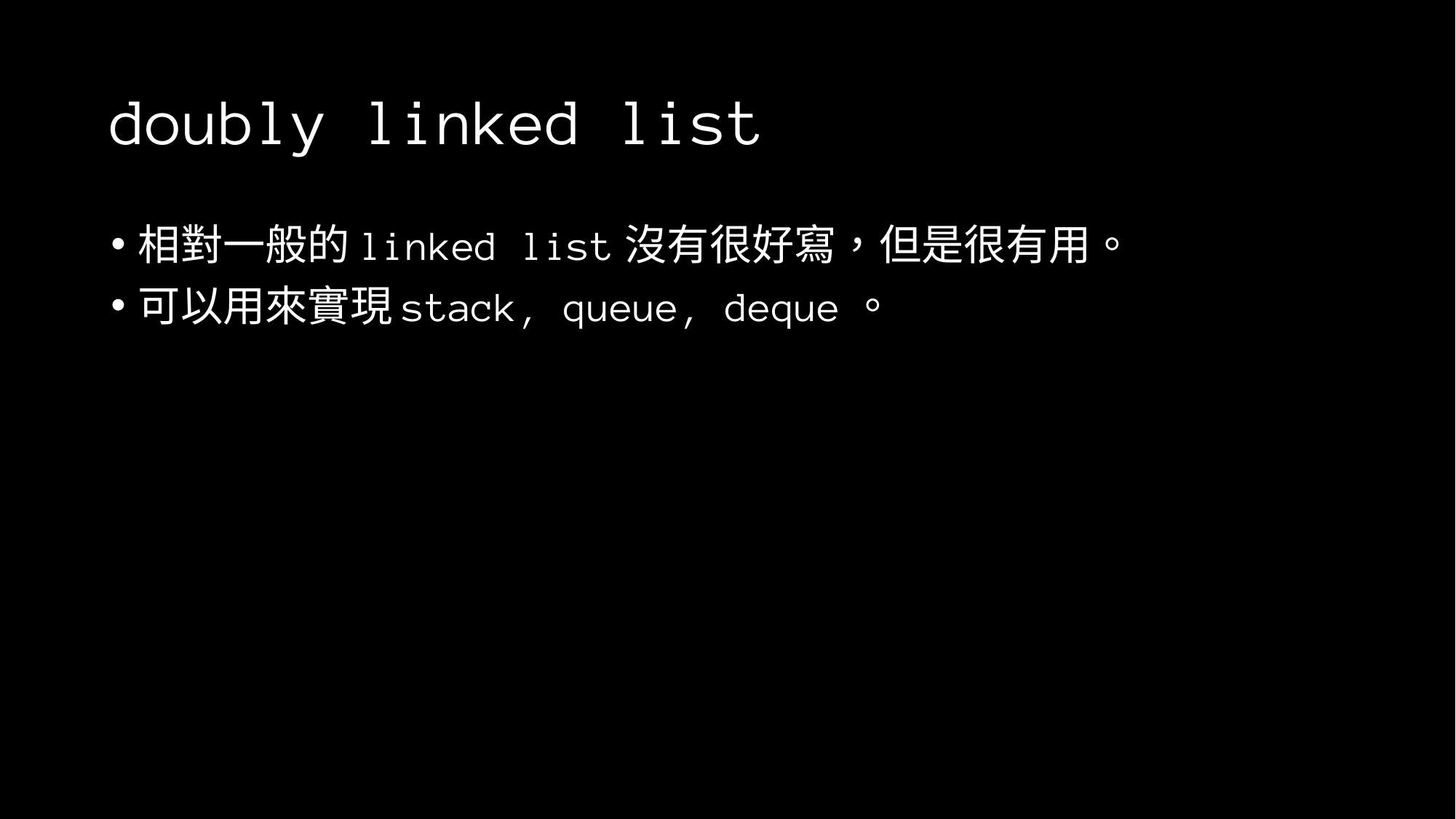

# doubly linked list
相對一般的linked list沒有很好寫，但是很有用。
可以用來實現stack, queue, deque。